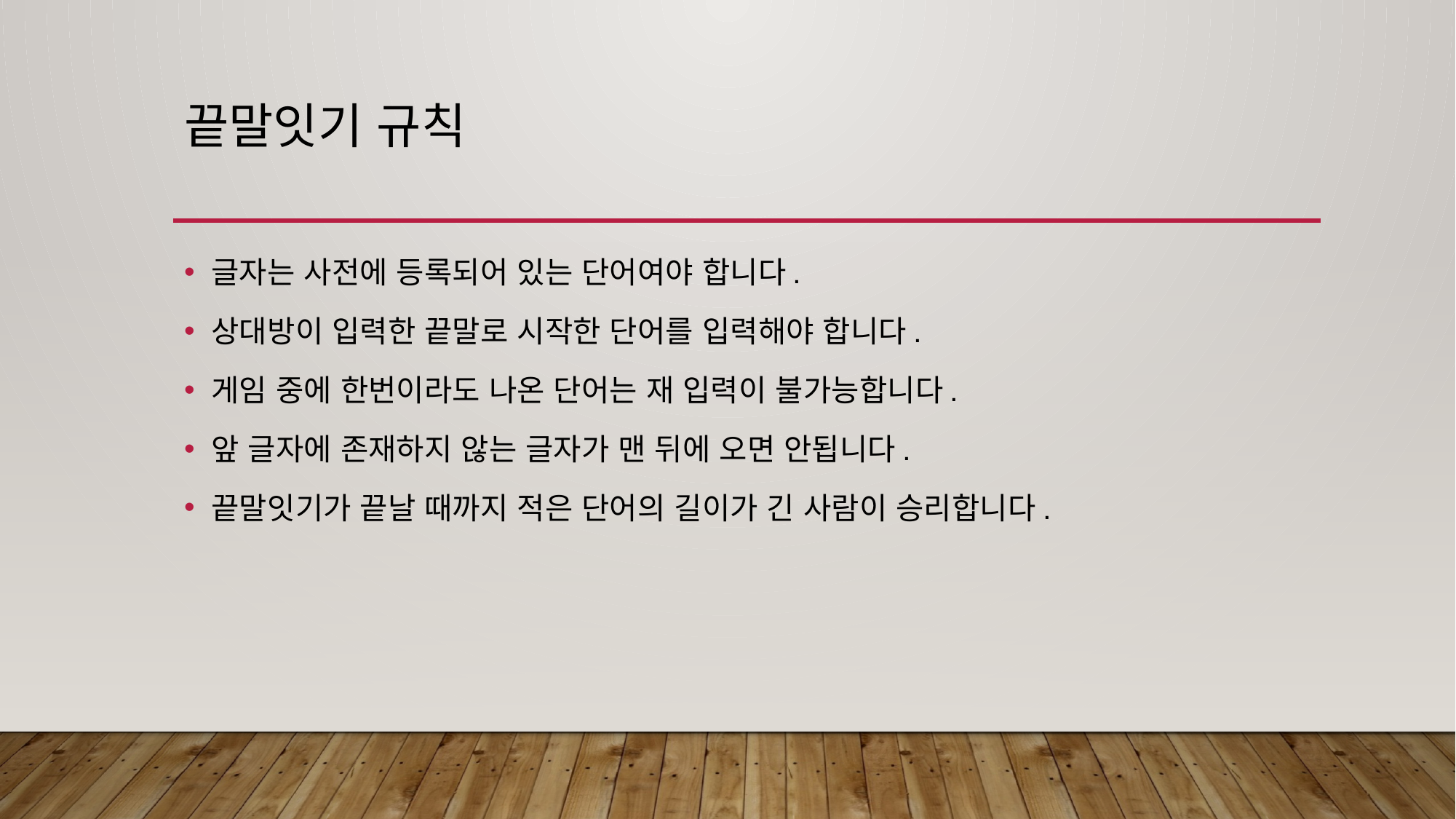

# 끝말잇기 규칙
글자는 사전에 등록되어 있는 단어여야 합니다.
상대방이 입력한 끝말로 시작한 단어를 입력해야 합니다.
게임 중에 한번이라도 나온 단어는 재 입력이 불가능합니다.
앞 글자에 존재하지 않는 글자가 맨 뒤에 오면 안됩니다.
끝말잇기가 끝날 때까지 적은 단어의 길이가 긴 사람이 승리합니다.